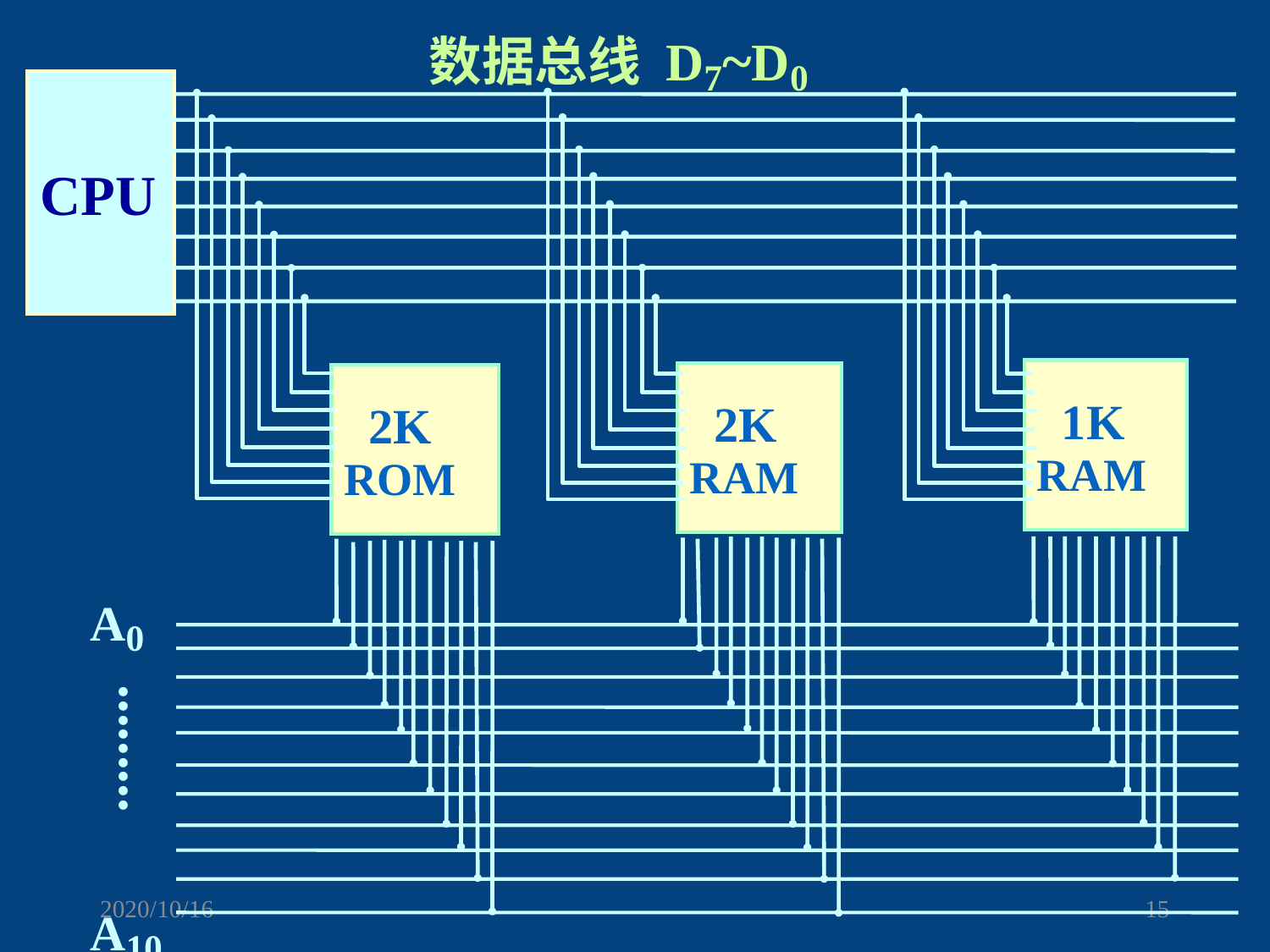

数据总线 D7~D0

CPU

  1K
RAM

  2K
RAM

  2K
ROM

A0

A10
.........

2020/10/16
15